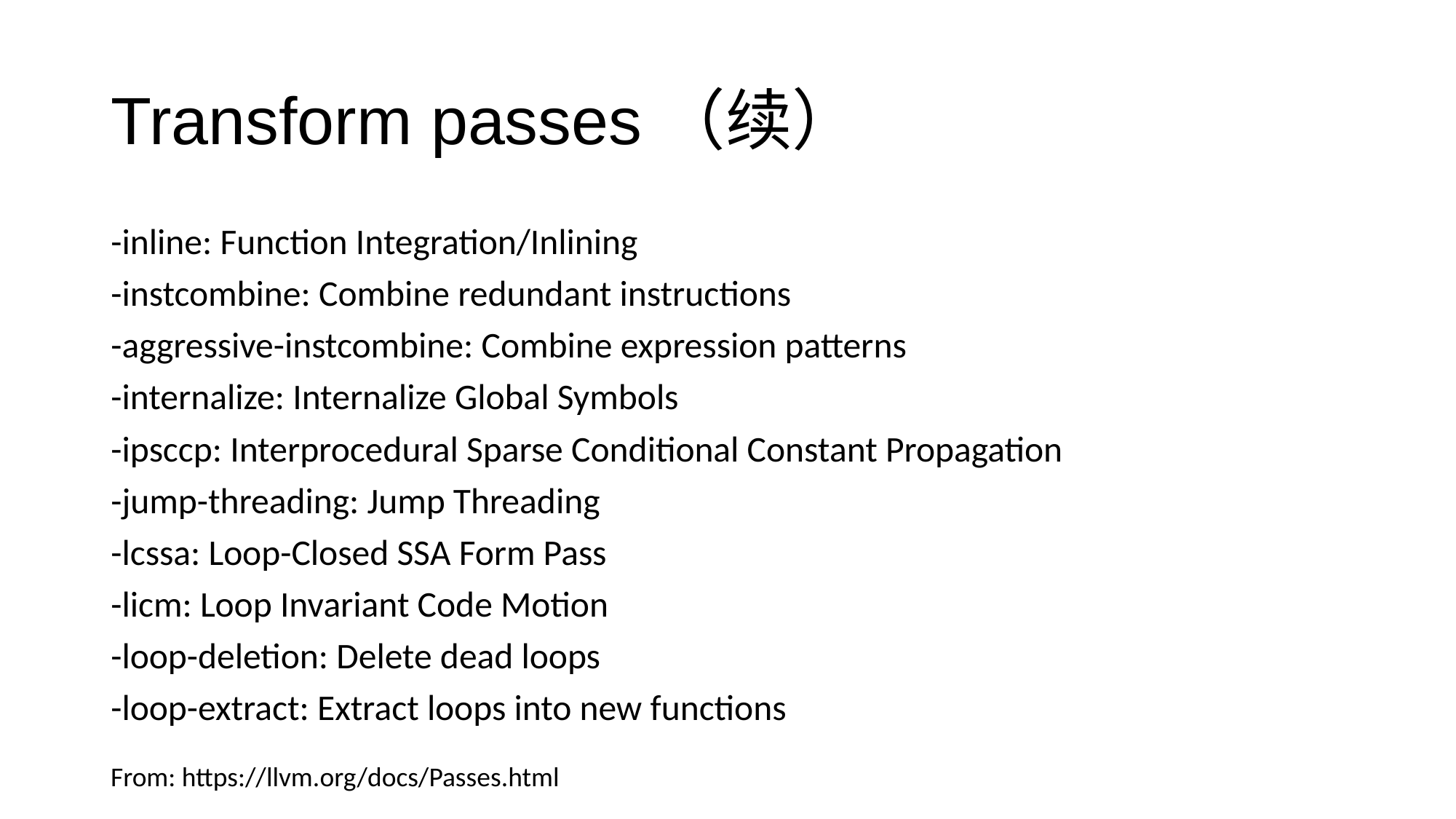

# Transform passes（续）
-inline: Function Integration/Inlining
-instcombine: Combine redundant instructions
-aggressive-instcombine: Combine expression patterns
-internalize: Internalize Global Symbols
-ipsccp: Interprocedural Sparse Conditional Constant Propagation
-jump-threading: Jump Threading
-lcssa: Loop-Closed SSA Form Pass
-licm: Loop Invariant Code Motion
-loop-deletion: Delete dead loops
-loop-extract: Extract loops into new functions
From: https://llvm.org/docs/Passes.html